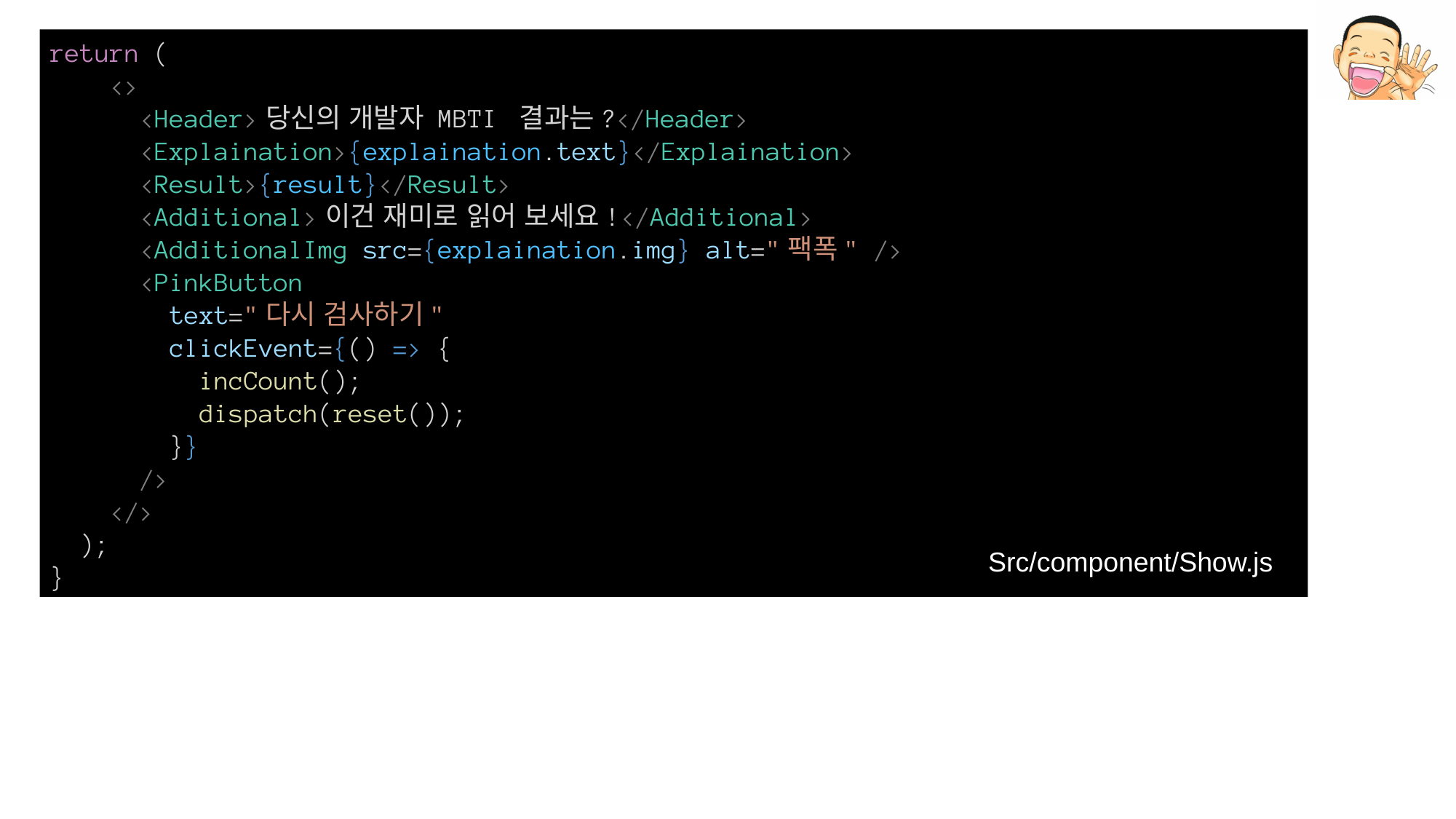

return (
    <>
      <Header>당신의 개발자 MBTI 결과는?</Header>
      <Explaination>{explaination.text}</Explaination>
      <Result>{result}</Result>
      <Additional>이건 재미로 읽어 보세요!</Additional>
      <AdditionalImg src={explaination.img} alt="팩폭" />
      <PinkButton
        text="다시 검사하기"
        clickEvent={() => {
          incCount();
          dispatch(reset());
        }}
      />
    </>
  );
}
Src/component/Show.js